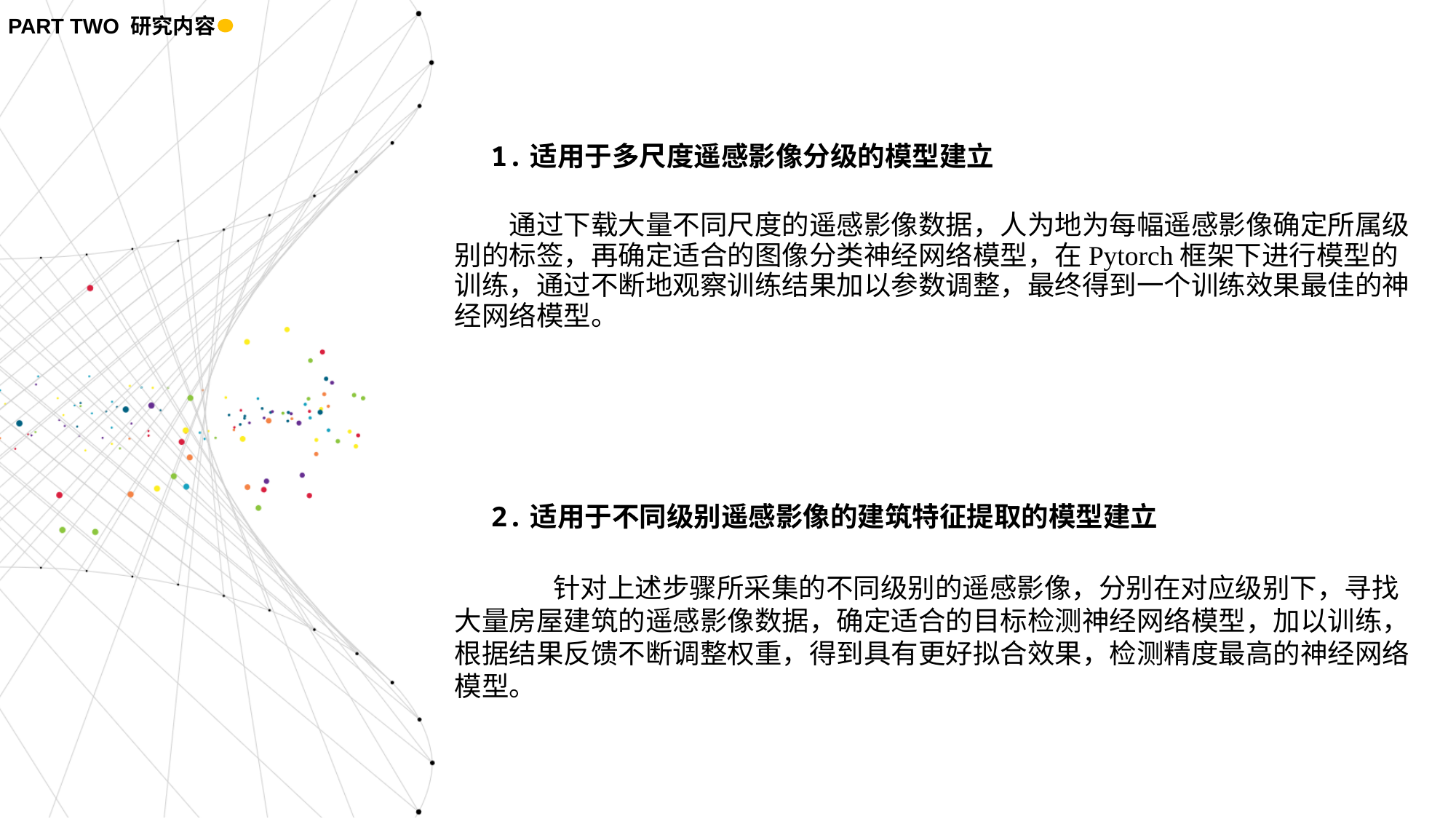

PART TWO 研究内容

1.适用于多尺度遥感影像分级的模型建立

通过下载大量不同尺度的遥感影像数据，人为地为每幅遥感影像确定所属级别的标签，再确定适合的图像分类神经网络模型，在Pytorch框架下进行模型的训练，通过不断地观察训练结果加以参数调整，最终得到一个训练效果最佳的神经网络模型。

2.适用于不同级别遥感影像的建筑特征提取的模型建立

         针对上述步骤所采集的不同级别的遥感影像，分别在对应级别下，寻找大量房屋建筑的遥感影像数据，确定适合的目标检测神经网络模型，加以训练，根据结果反馈不断调整权重，得到具有更好拟合效果，检测精度最高的神经网络模型。